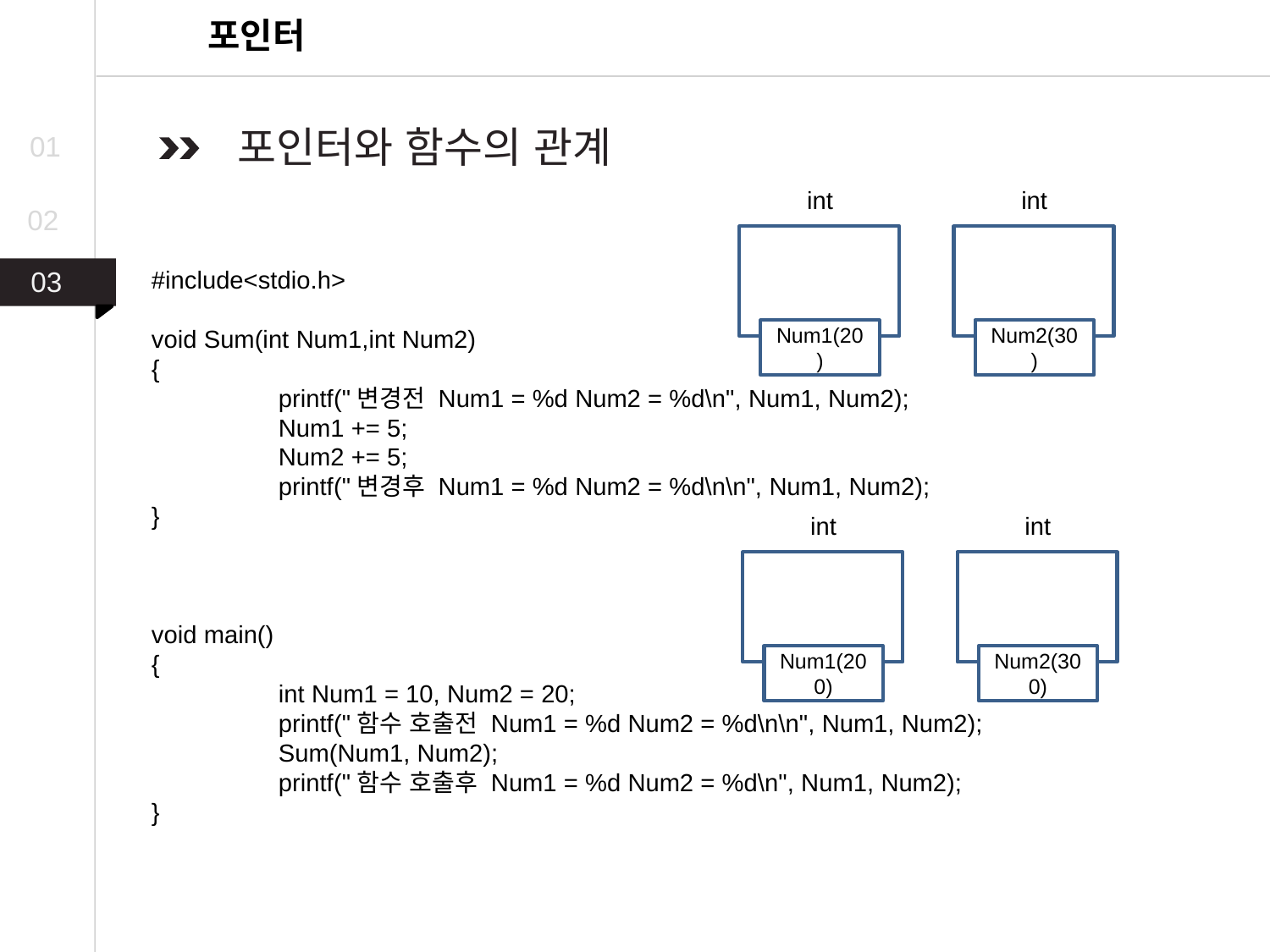

포인터
  포인터와 함수의 관계
01

int
int
02

03
#include<stdio.h>

void Sum(int Num1,int Num2)
{
	printf("변경전 Num1 = %d Num2 = %d\n", Num1, Num2);
	Num1 += 5;
	Num2 += 5;
	printf("변경후 Num1 = %d Num2 = %d\n\n", Num1, Num2);
}

void main()
{
	int Num1 = 10, Num2 = 20;
	printf("함수 호출전 Num1 = %d Num2 = %d\n\n", Num1, Num2);
	Sum(Num1, Num2);
	printf("함수 호출후 Num1 = %d Num2 = %d\n", Num1, Num2);
}

03
02

Num1(20)
Num2(30)
int
int

Num1(200)
Num2(300)